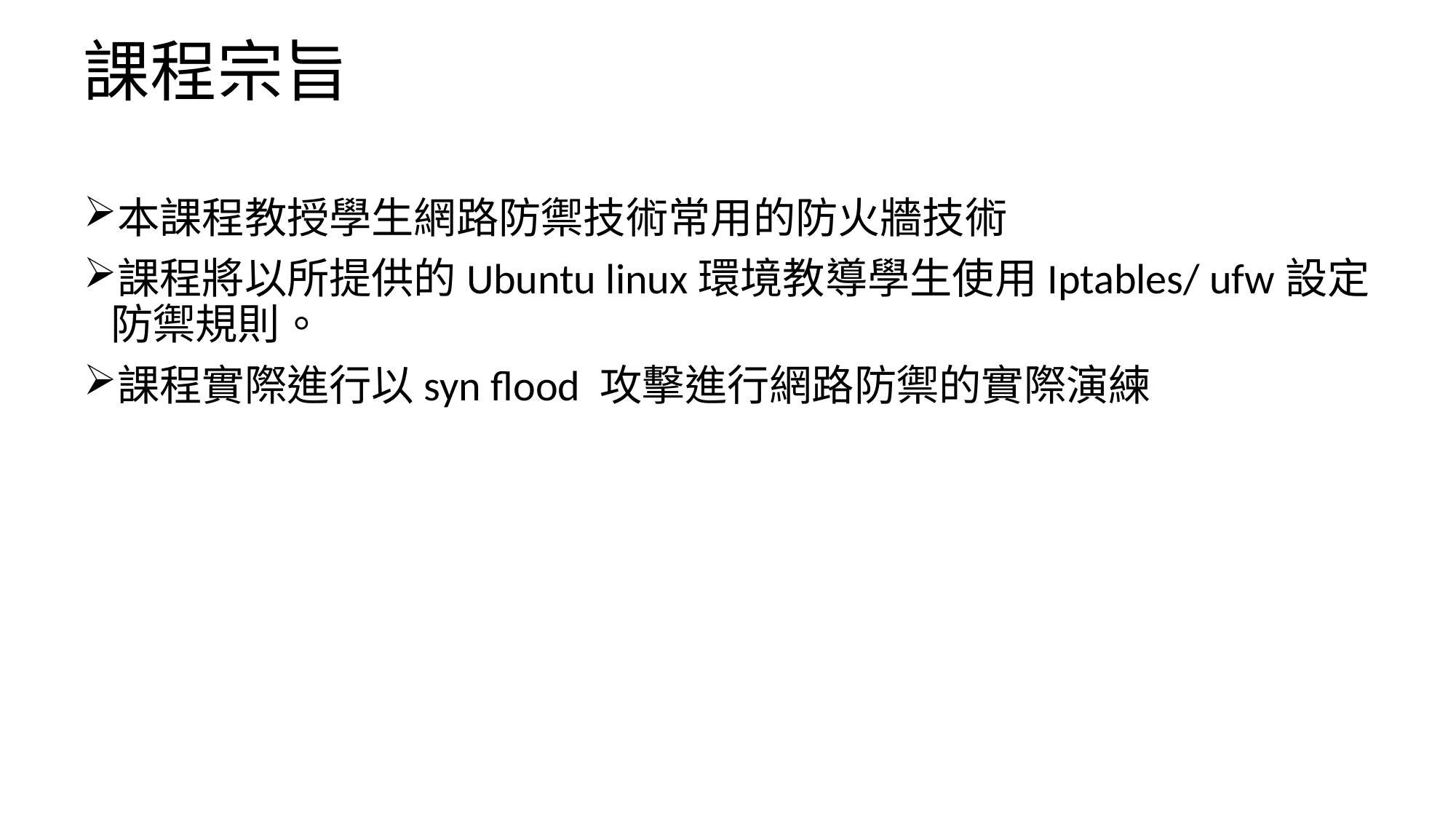

# 課程宗旨
本課程教授學生網路防禦技術常用的防火牆技術
課程將以所提供的Ubuntu linux環境教導學生使用Iptables/ ufw設定防禦規則。
課程實際進行以syn flood 攻擊進行網路防禦的實際演練